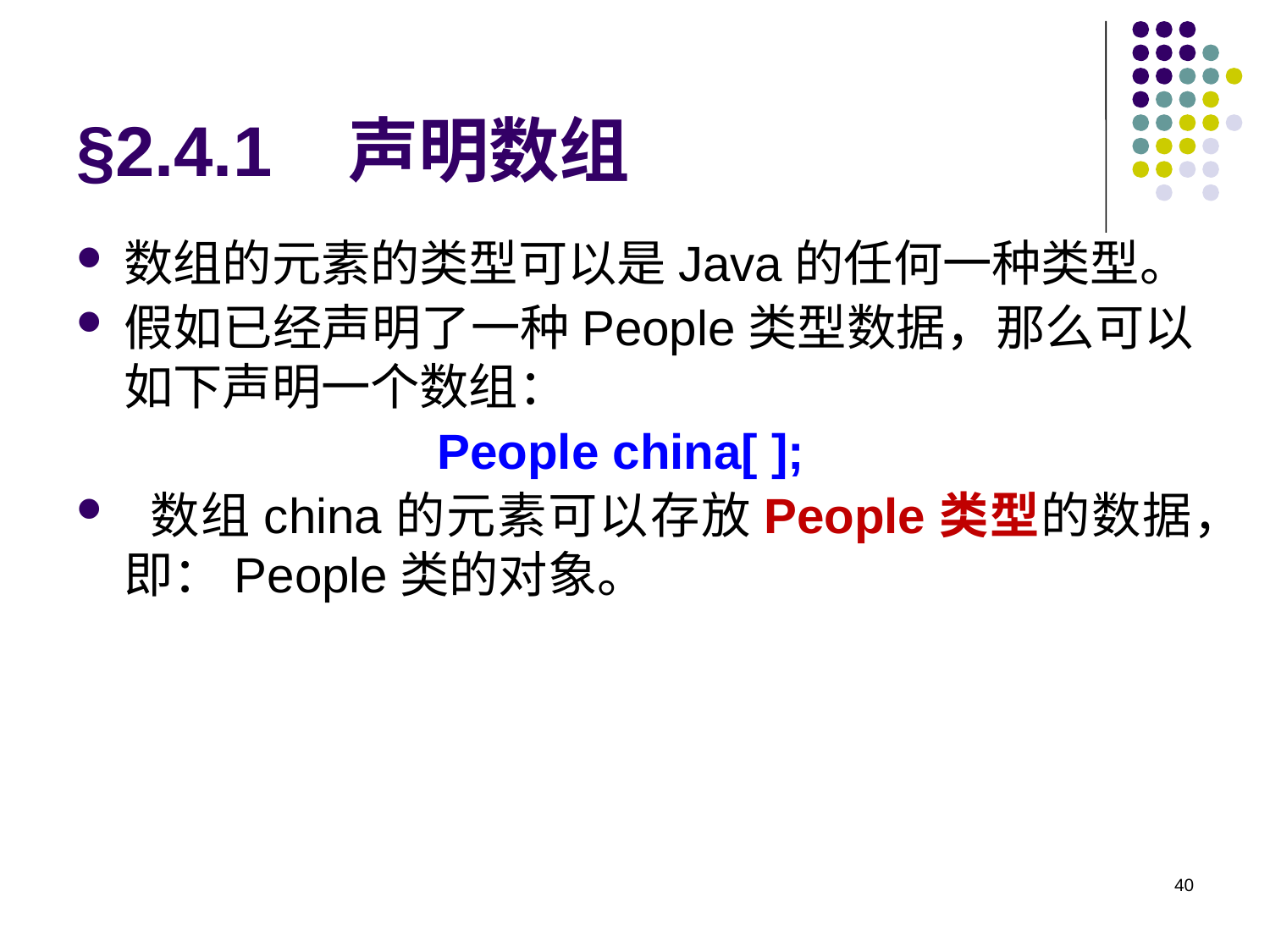

# §2.4.1   声明数组
数组的元素的类型可以是Java的任何一种类型。
假如已经声明了一种People类型数据，那么可以如下声明一个数组：
People china[ ];
 数组china的元素可以存放People类型的数据，即：People类的对象。

40